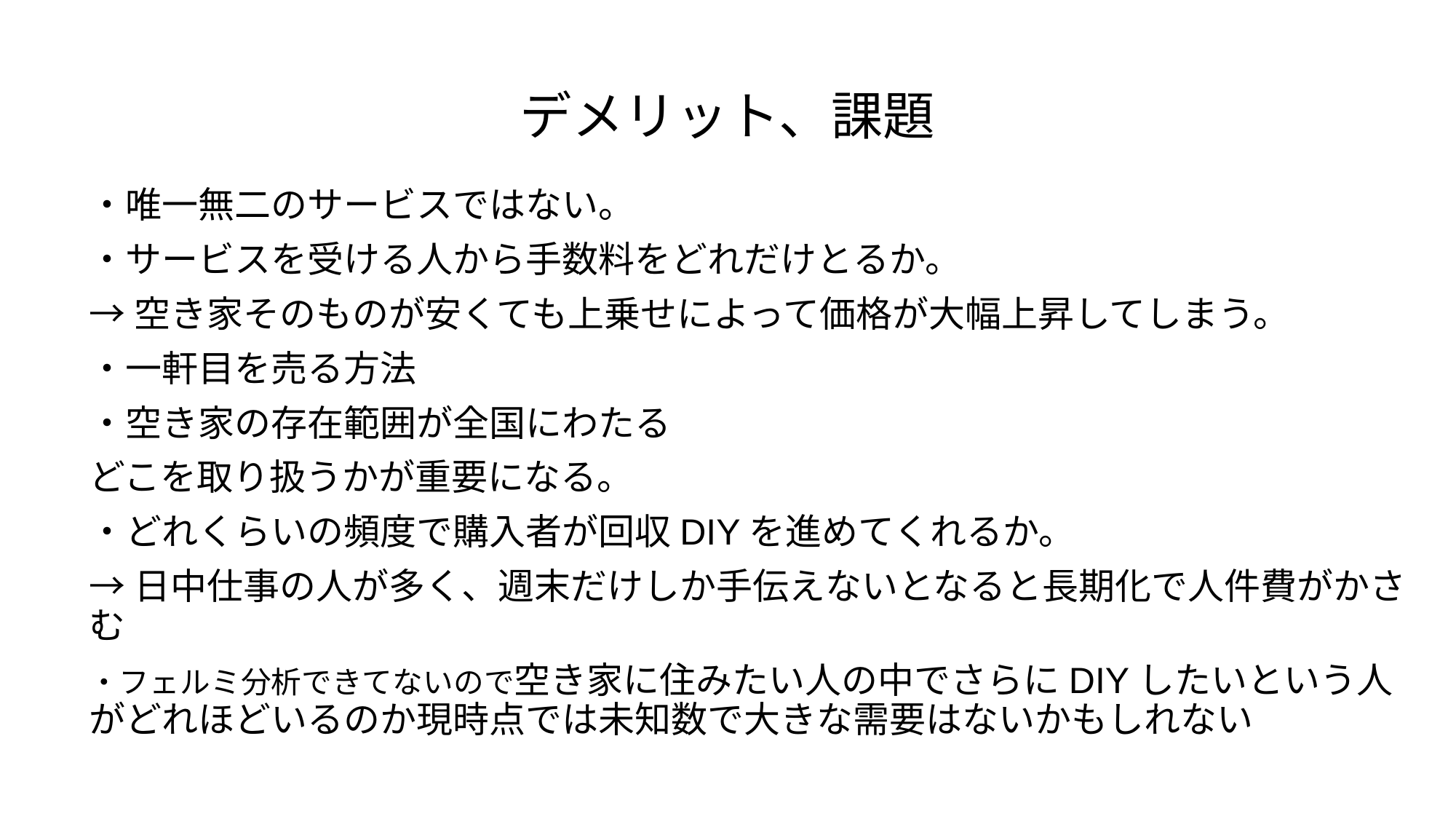

# デメリット、課題
・唯一無二のサービスではない。
・サービスを受ける人から手数料をどれだけとるか。
→空き家そのものが安くても上乗せによって価格が大幅上昇してしまう。
・一軒目を売る方法
・空き家の存在範囲が全国にわたる
どこを取り扱うかが重要になる。
・どれくらいの頻度で購入者が回収DIYを進めてくれるか。
→日中仕事の人が多く、週末だけしか手伝えないとなると長期化で人件費がかさむ
・フェルミ分析できてないので空き家に住みたい人の中でさらにDIYしたいという人がどれほどいるのか現時点では未知数で大きな需要はないかもしれない